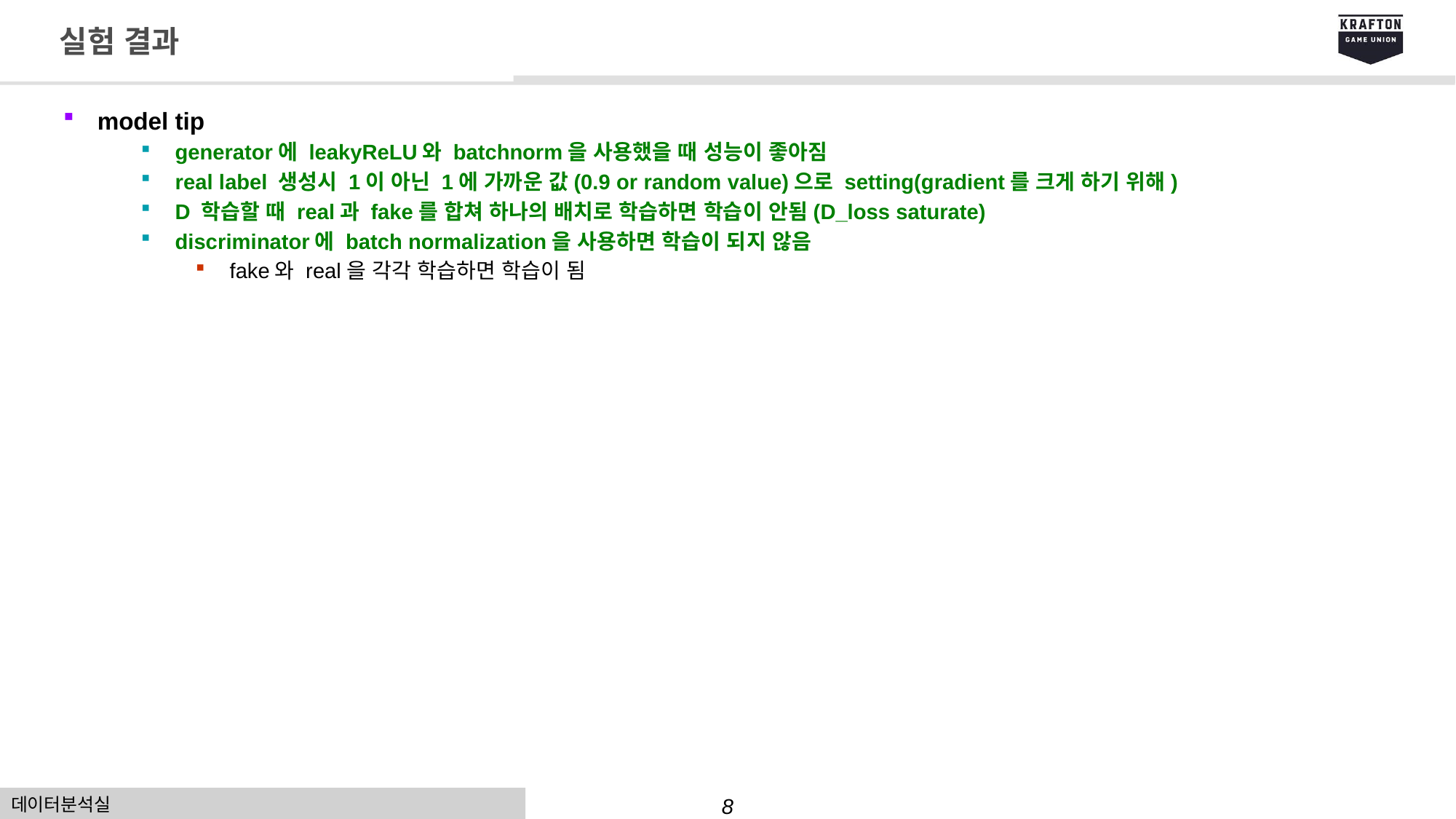

# 실험 결과
model tip
generator에 leakyReLU와 batchnorm을 사용했을 때 성능이 좋아짐
real label 생성시 1이 아닌 1에 가까운 값(0.9 or random value)으로 setting(gradient를 크게 하기 위해)
D 학습할 때 real과 fake를 합쳐 하나의 배치로 학습하면 학습이 안됨(D_loss saturate)
discriminator에 batch normalization을 사용하면 학습이 되지 않음
fake와 real을 각각 학습하면 학습이 됨